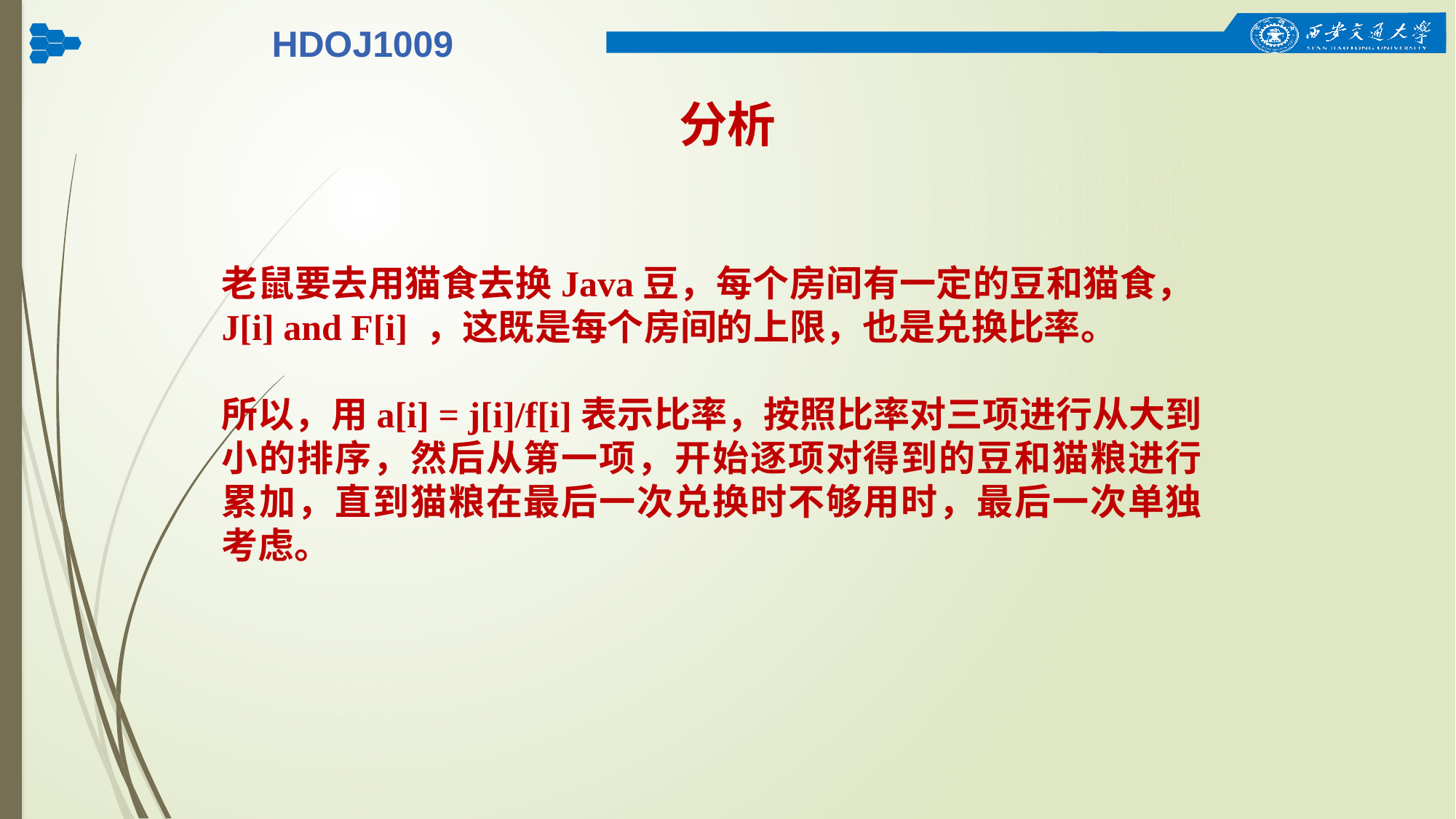

HDOJ1009

分析
老鼠要去用猫食去换Java豆，每个房间有一定的豆和猫食，J[i] and F[i] ，这既是每个房间的上限，也是兑换比率。

所以，用a[i] = j[i]/f[i]表示比率，按照比率对三项进行从大到小的排序，然后从第一项，开始逐项对得到的豆和猫粮进行累加，直到猫粮在最后一次兑换时不够用时，最后一次单独考虑。